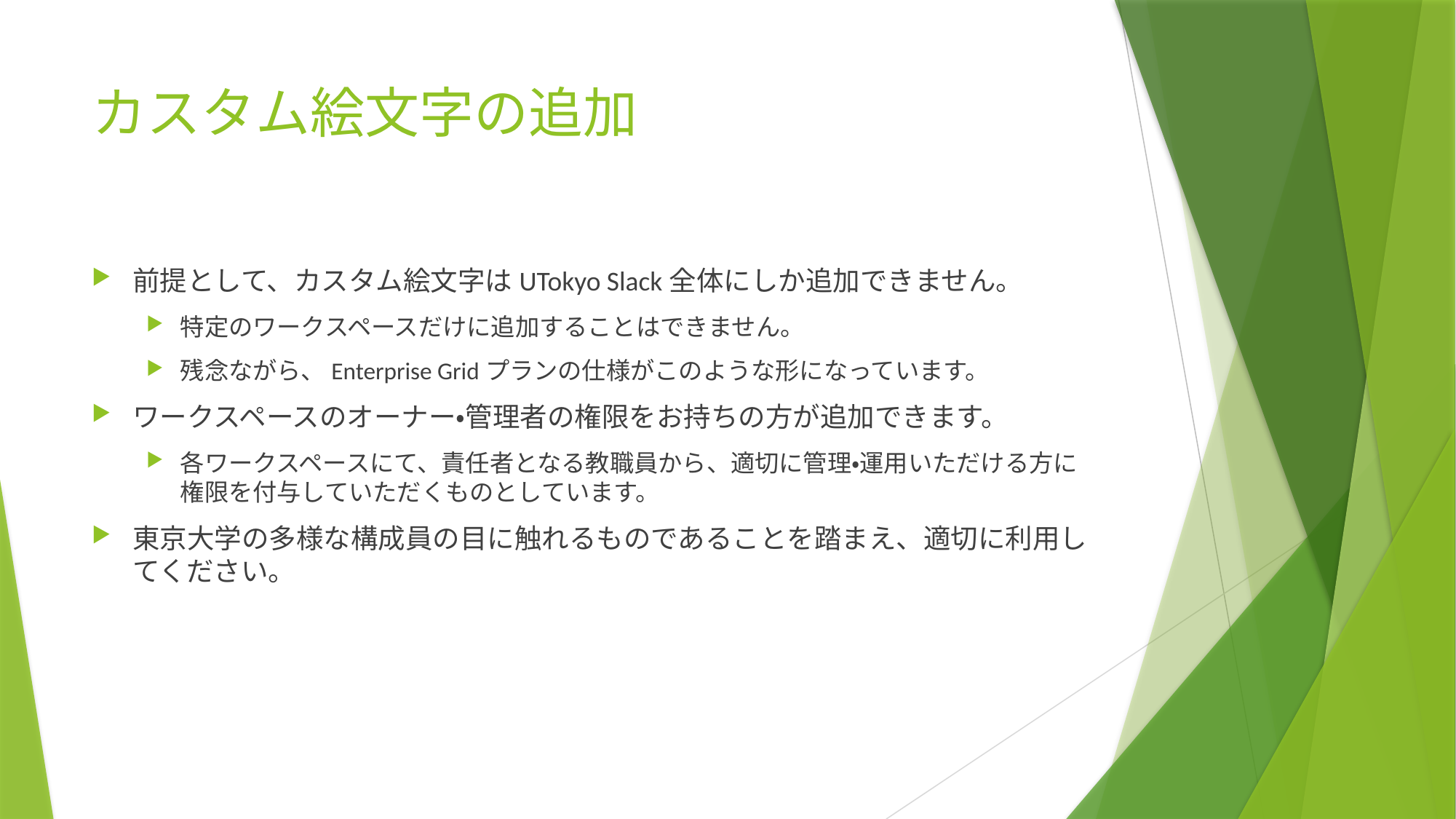

# カスタム絵文字の追加
前提として、カスタム絵文字はUTokyo Slack全体にしか追加できません。
特定のワークスペースだけに追加することはできません。
残念ながら、Enterprise Gridプランの仕様がこのような形になっています。
ワークスペースのオーナー・管理者の権限をお持ちの方が追加できます。
各ワークスペースにて、責任者となる教職員から、適切に管理・運用いただける方に権限を付与していただくものとしています。
東京大学の多様な構成員の目に触れるものであることを踏まえ、適切に利用してください。